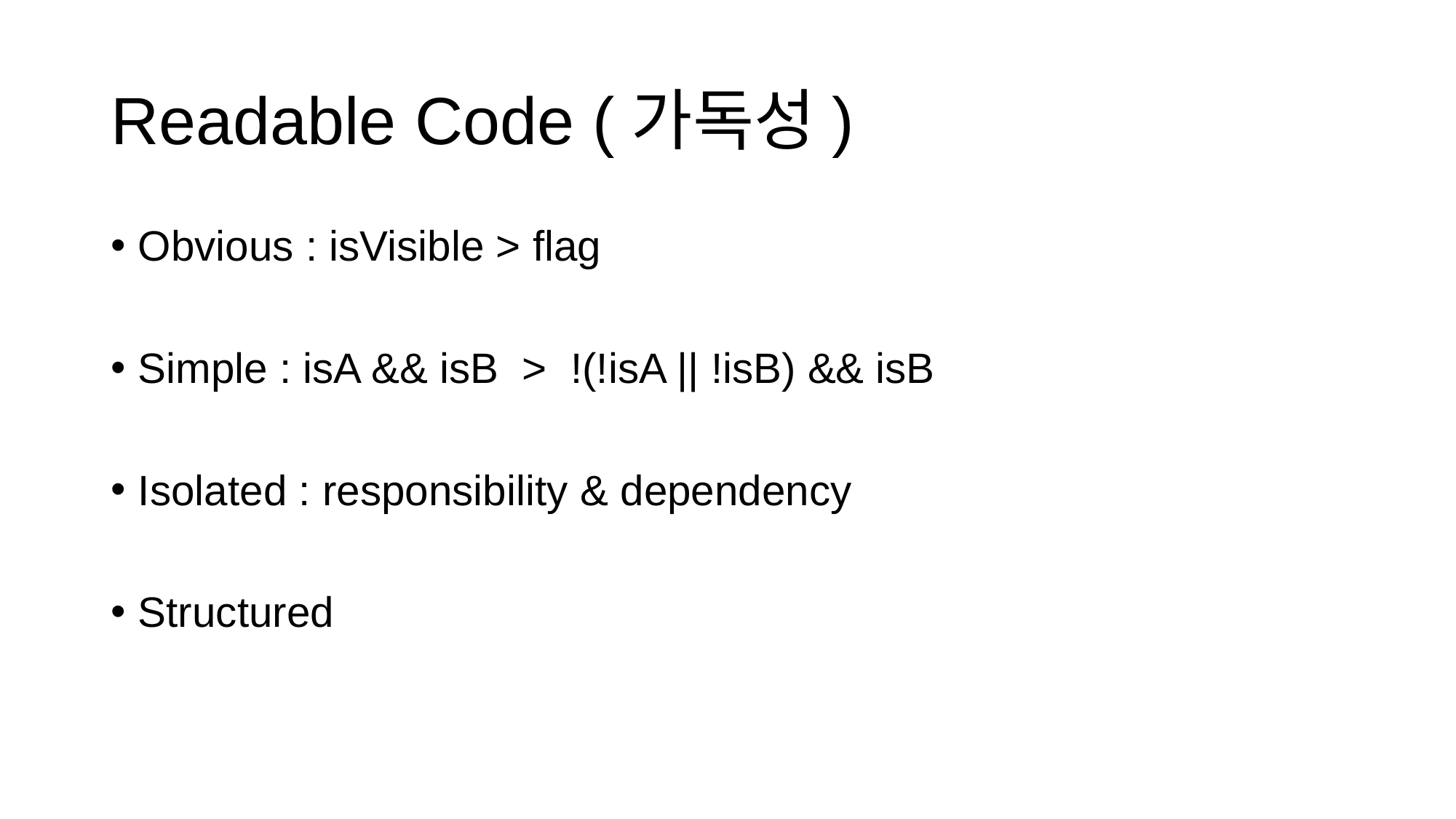

# Readable Code (가독성)
Obvious : isVisible > flag

Simple : isA && isB  >  !(!isA || !isB) && isB

Isolated : responsibility & dependency

Structured